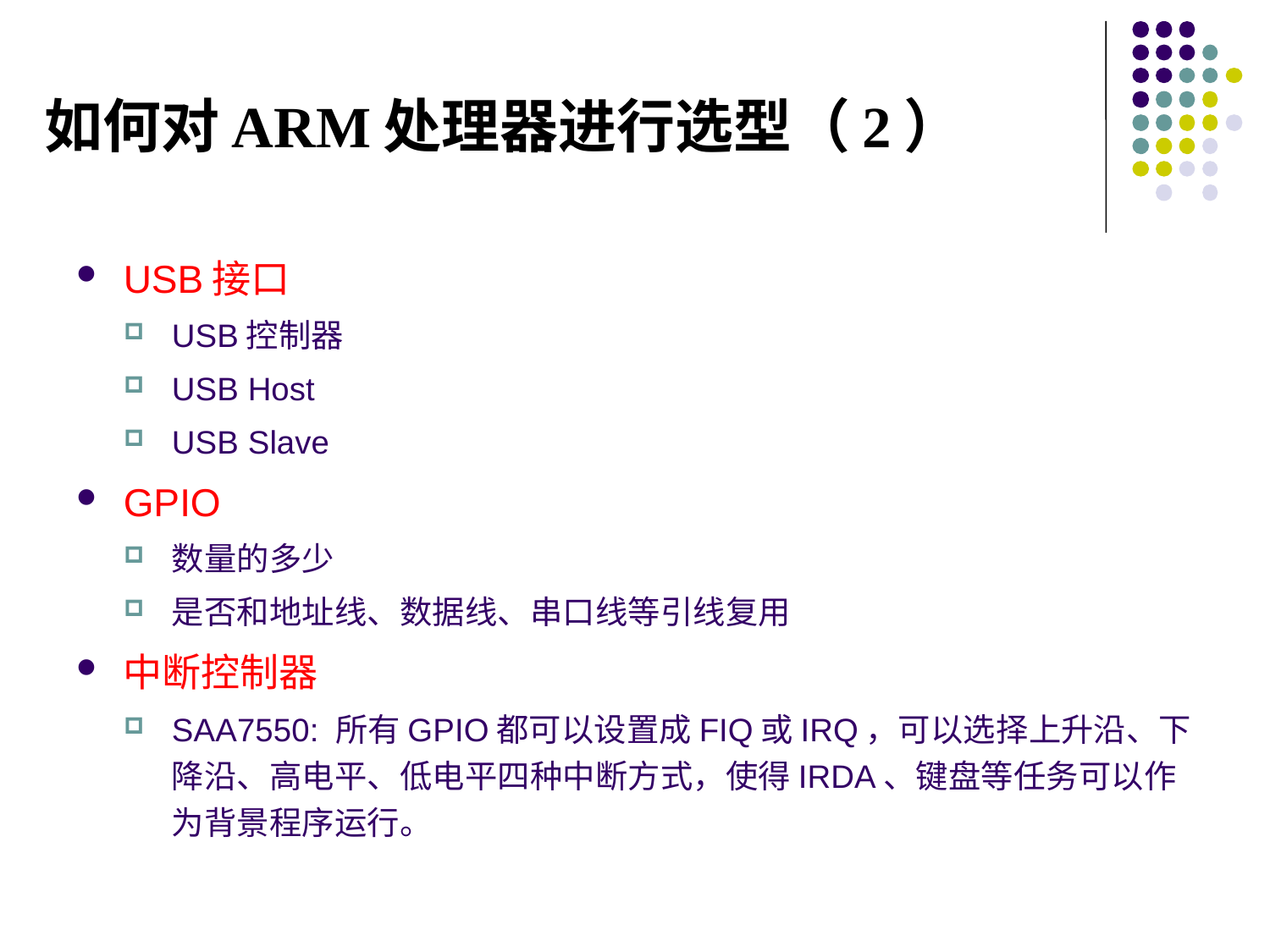

# 如何对ARM处理器进行选型（2）
USB接口
USB控制器
USB Host
USB Slave
GPIO
数量的多少
是否和地址线、数据线、串口线等引线复用
中断控制器
SAA7550: 所有GPIO都可以设置成FIQ或IRQ，可以选择上升沿、下降沿、高电平、低电平四种中断方式，使得IRDA、键盘等任务可以作为背景程序运行。